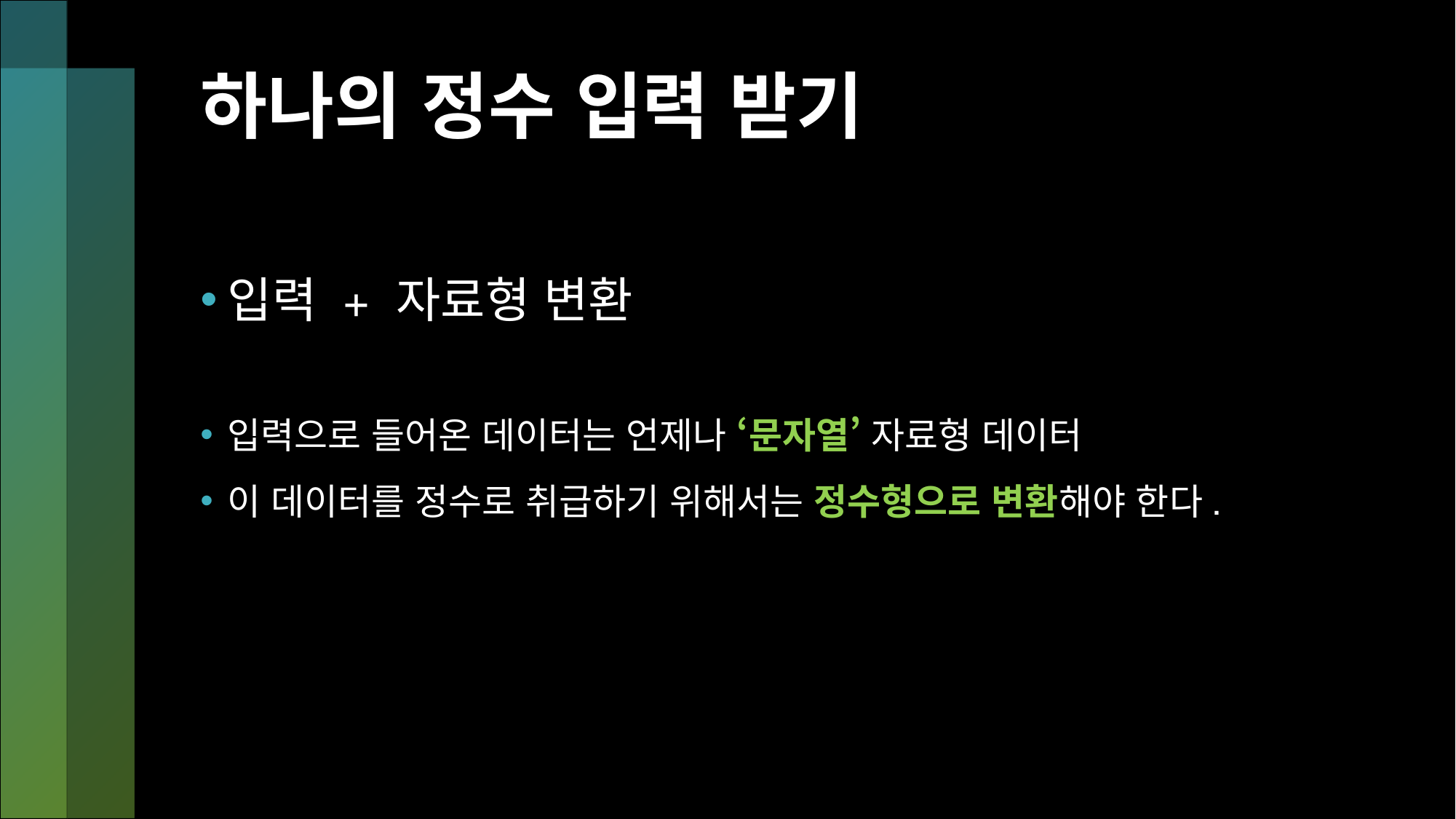

# 하나의 정수 입력 받기
입력 + 자료형 변환

입력으로 들어온 데이터는 언제나 ‘문자열’ 자료형 데이터
이 데이터를 정수로 취급하기 위해서는 정수형으로 변환해야 한다.